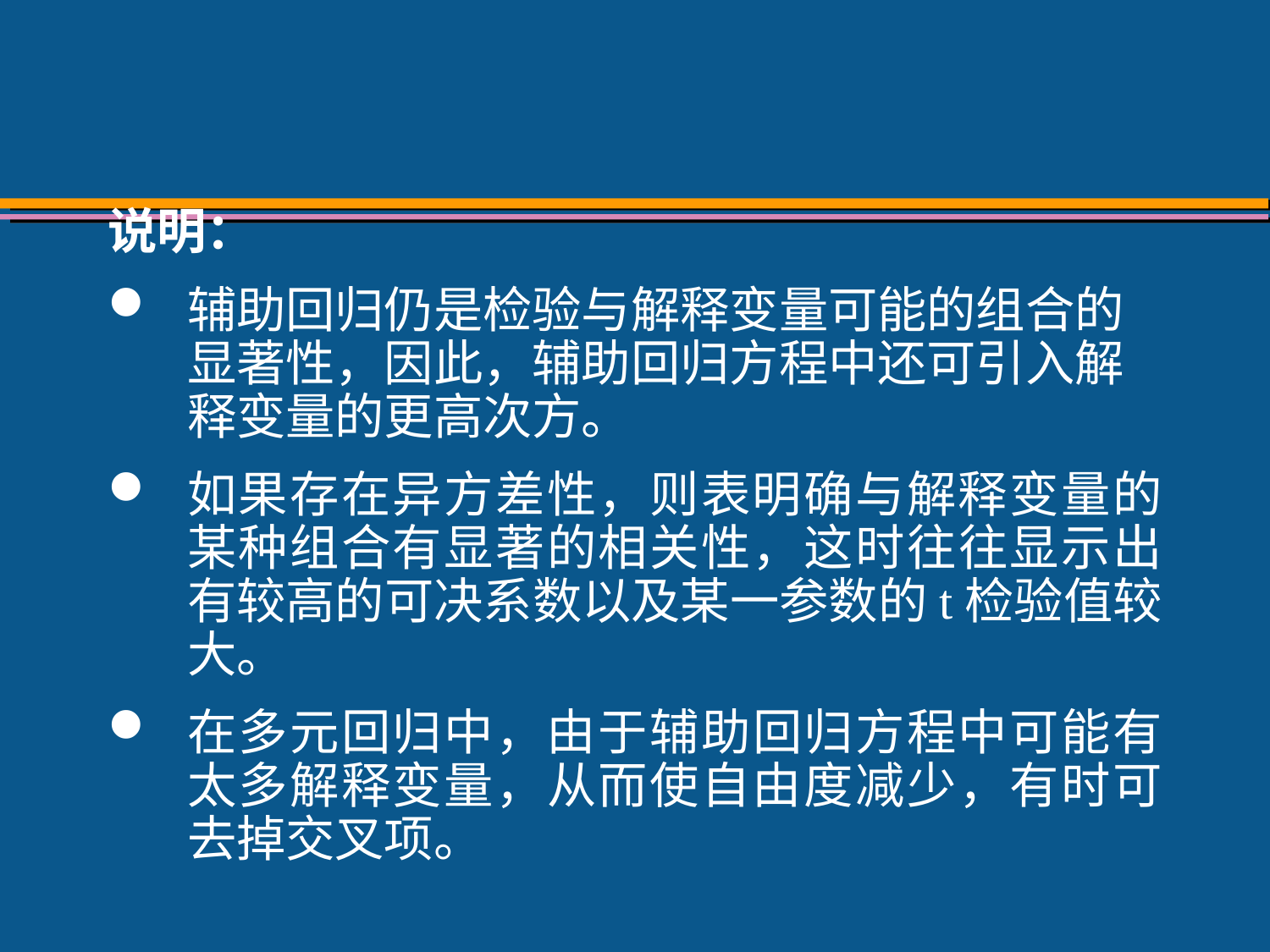

说明：
辅助回归仍是检验与解释变量可能的组合的显著性，因此，辅助回归方程中还可引入解释变量的更高次方。
如果存在异方差性，则表明确与解释变量的某种组合有显著的相关性，这时往往显示出有较高的可决系数以及某一参数的t检验值较大。
在多元回归中，由于辅助回归方程中可能有太多解释变量，从而使自由度减少，有时可去掉交叉项。